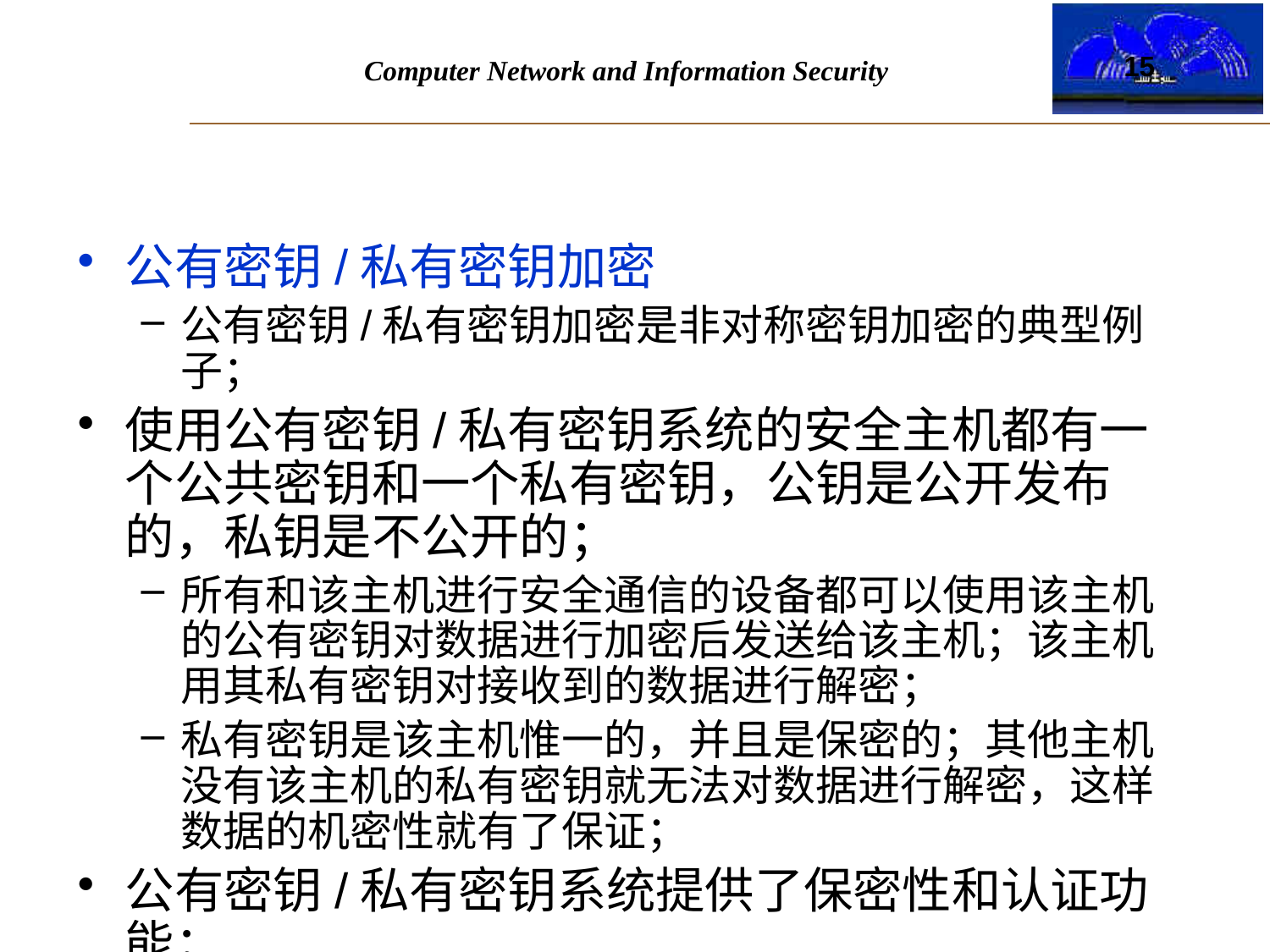

15
公有密钥/私有密钥加密
公有密钥/私有密钥加密是非对称密钥加密的典型例子；
使用公有密钥/私有密钥系统的安全主机都有一个公共密钥和一个私有密钥，公钥是公开发布的，私钥是不公开的；
所有和该主机进行安全通信的设备都可以使用该主机的公有密钥对数据进行加密后发送给该主机；该主机用其私有密钥对接收到的数据进行解密；
私有密钥是该主机惟一的，并且是保密的；其他主机没有该主机的私有密钥就无法对数据进行解密，这样数据的机密性就有了保证；
公有密钥/私有密钥系统提供了保密性和认证功能；